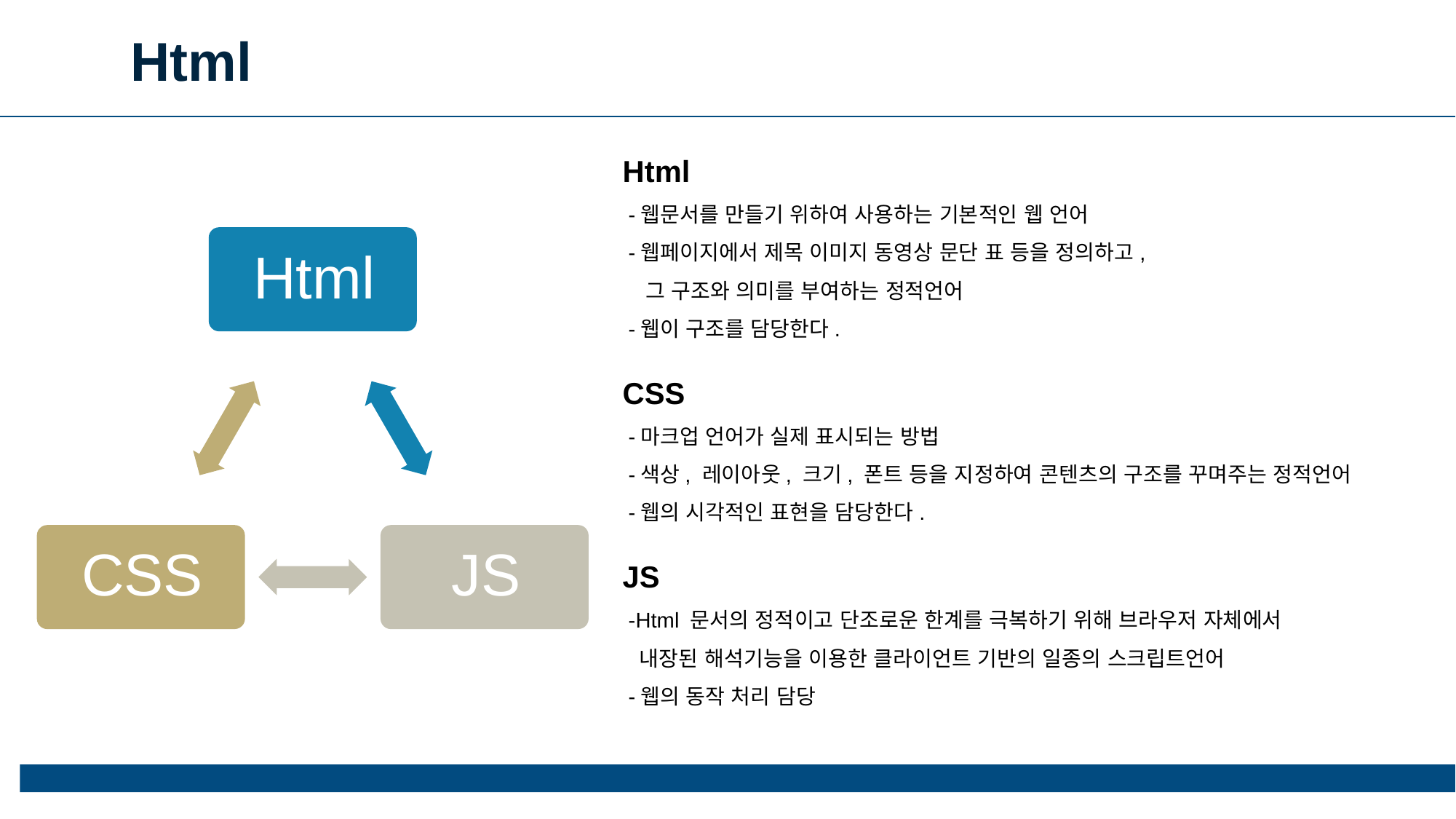

Html
Html

JS

CSS

Html
 -웹문서를 만들기 위하여 사용하는 기본적인 웹 언어
 -웹페이지에서 제목 이미지 동영상 문단 표 등을 정의하고,
   그 구조와 의미를 부여하는 정적언어
 -웹이 구조를 담당한다.

CSS
 -마크업 언어가 실제 표시되는 방법
 -색상, 레이아웃, 크기, 폰트 등을 지정하여 콘텐츠의 구조를 꾸며주는 정적언어
 -웹의 시각적인 표현을 담당한다.

JS
 -Html 문서의 정적이고 단조로운 한계를 극복하기 위해 브라우저 자체에서
  내장된 해석기능을 이용한 클라이언트 기반의 일종의 스크립트언어
 -웹의 동작 처리 담당